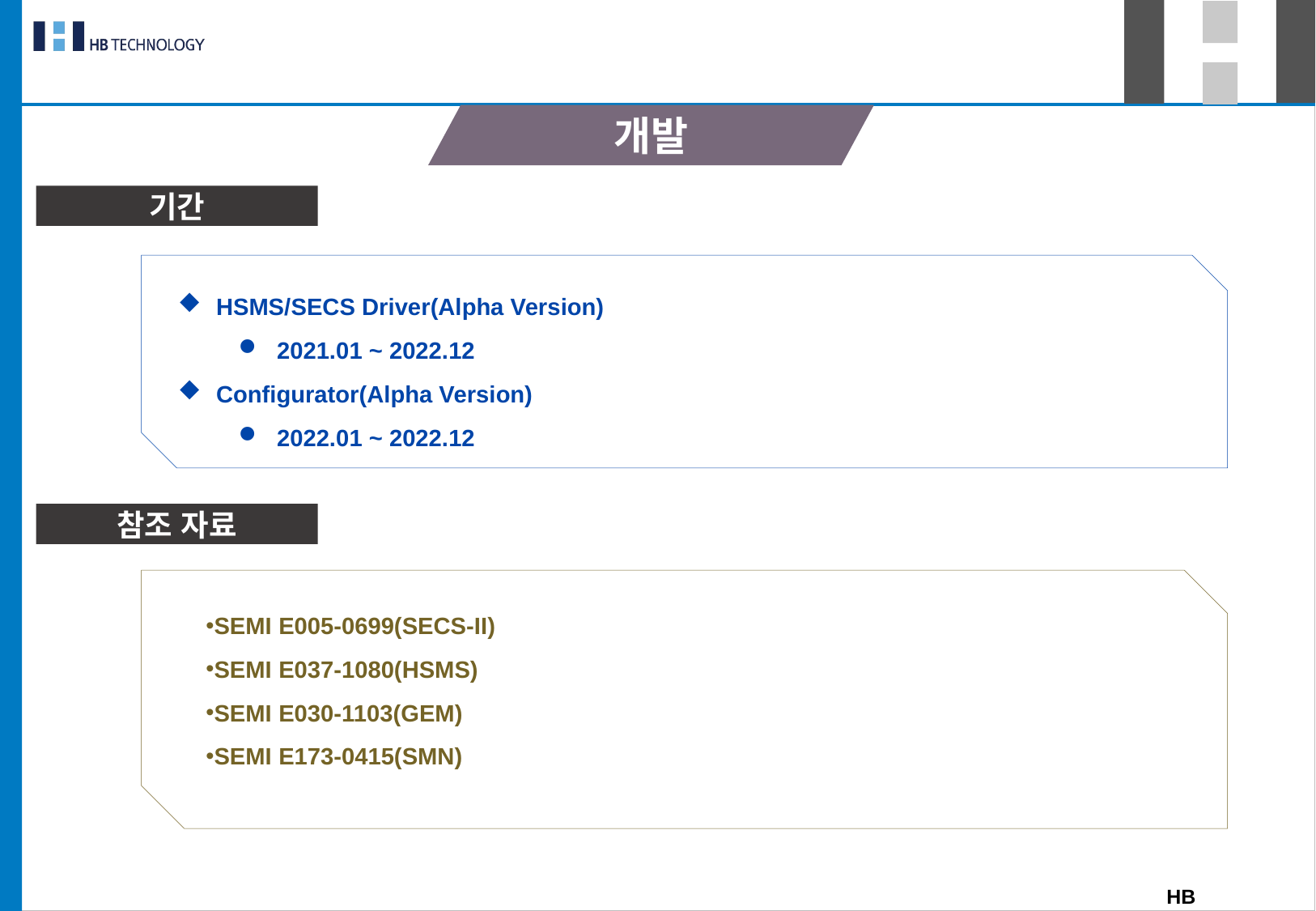

개발
기간
HSMS/SECS Driver(Alpha Version)
2021.01 ~ 2022.12
Configurator(Alpha Version)
2022.01 ~ 2022.12
참조 자료
SEMI E005-0699(SECS-II)
SEMI E037-1080(HSMS)
SEMI E030-1103(GEM)
SEMI E173-0415(SMN)